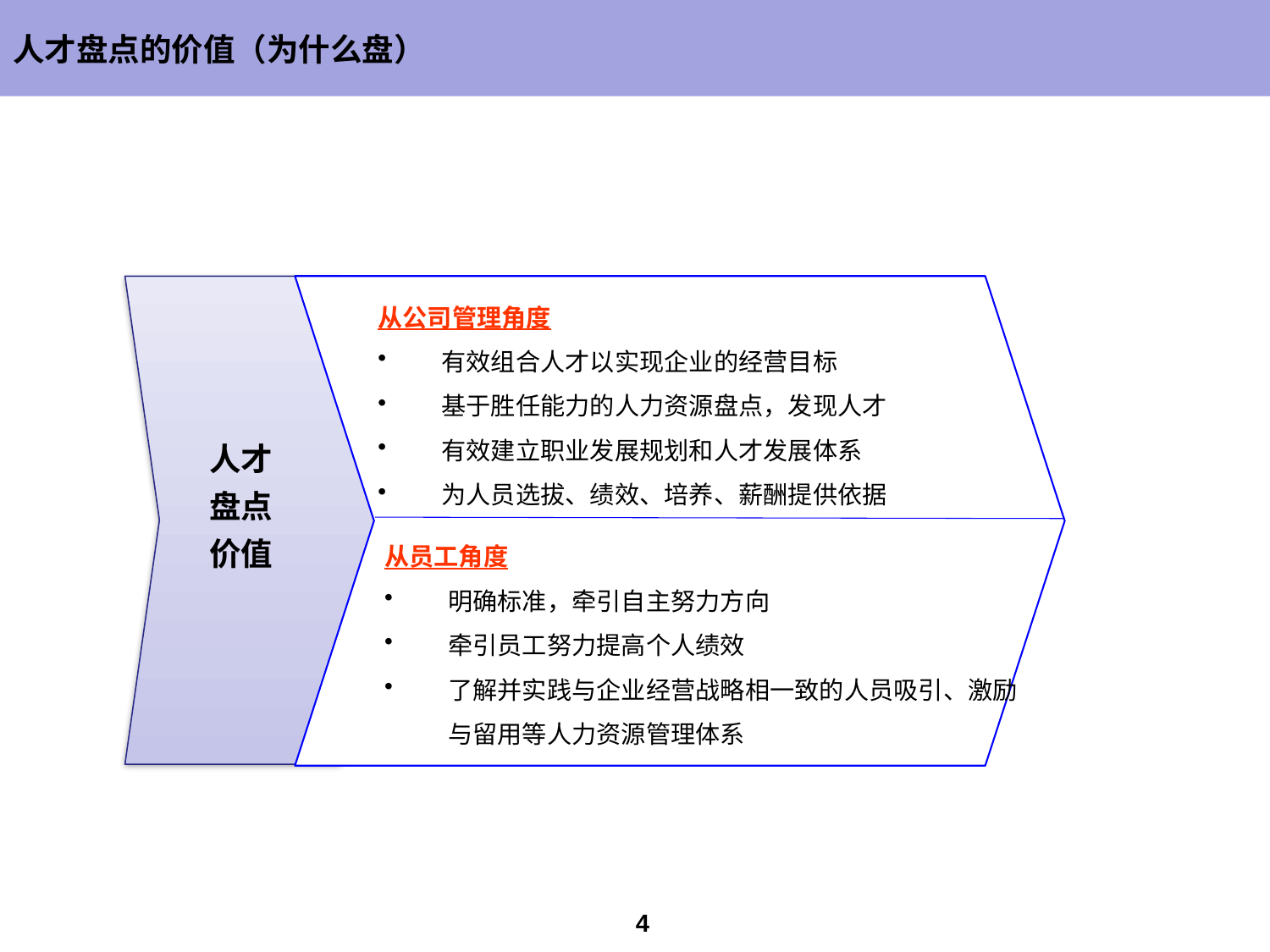

# 人才盘点的价值（为什么盘）

从公司管理角度
有效组合人才以实现企业的经营目标
基于胜任能力的人力资源盘点，发现人才
有效建立职业发展规划和人才发展体系
为人员选拔、绩效、培养、薪酬提供依据
人才盘点价值

从员工角度
明确标准，牵引自主努力方向
牵引员工努力提高个人绩效
了解并实践与企业经营战略相一致的人员吸引、激励与留用等人力资源管理体系